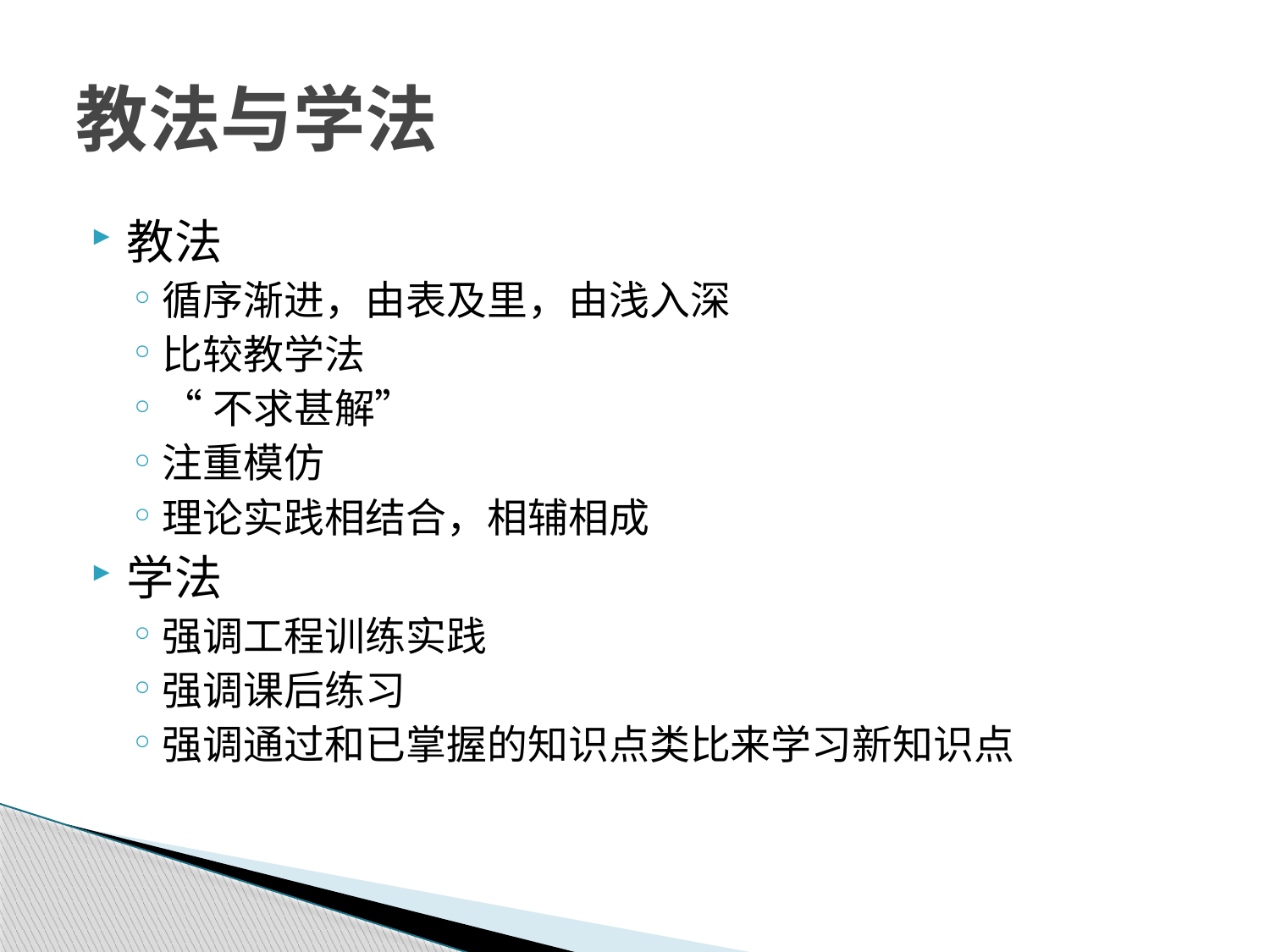

# 教法与学法
教法
循序渐进，由表及里，由浅入深
比较教学法
“不求甚解”
注重模仿
理论实践相结合，相辅相成
学法
强调工程训练实践
强调课后练习
强调通过和已掌握的知识点类比来学习新知识点